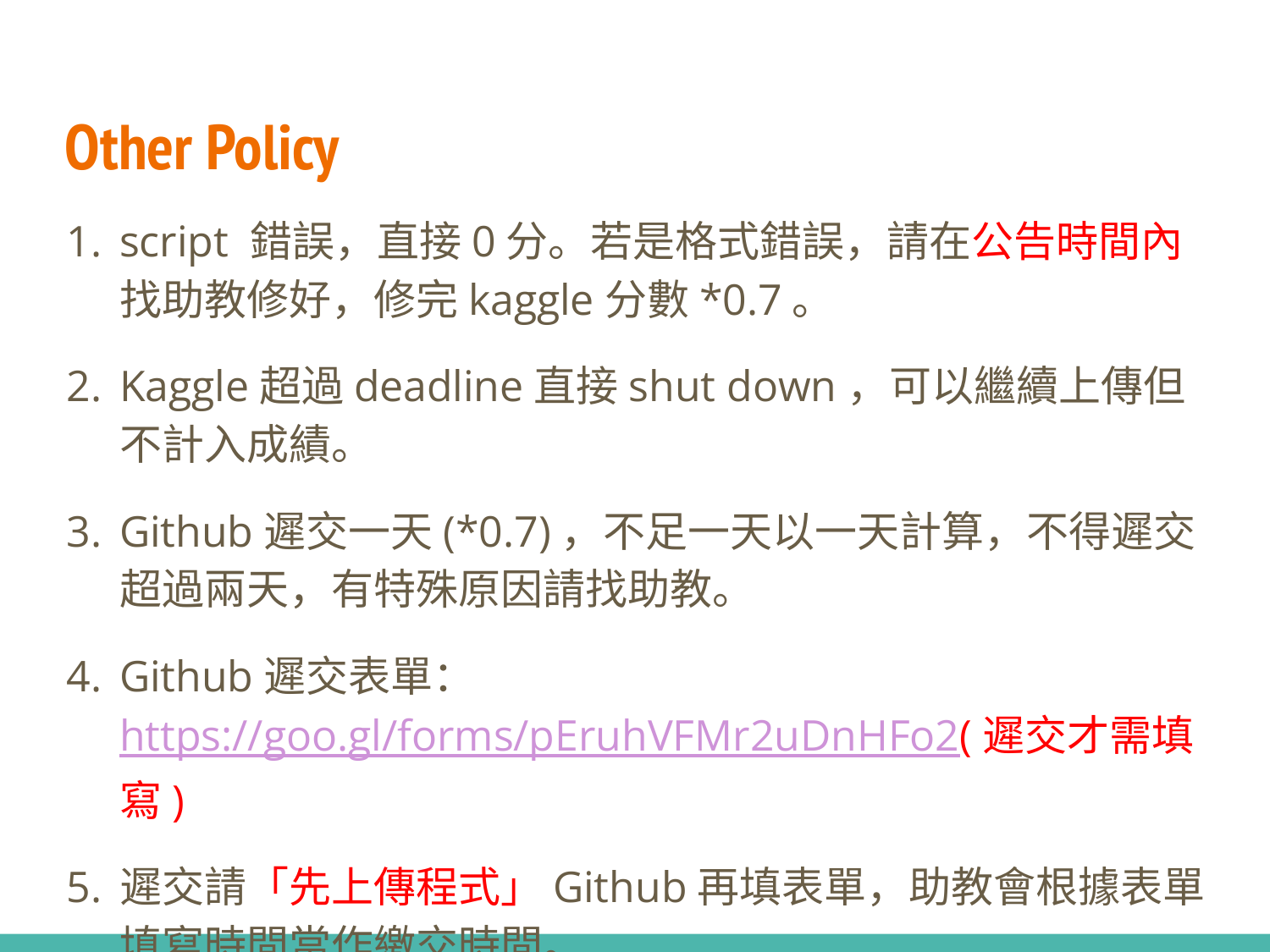

# Other Policy

script 錯誤，直接0分。若是格式錯誤，請在公告時間內找助教修好，修完kaggle分數*0.7。
Kaggle超過deadline直接shut down，可以繼續上傳但不計入成績。
Github遲交一天(*0.7)，不足一天以一天計算，不得遲交超過兩天，有特殊原因請找助教。
Github遲交表單：https://goo.gl/forms/pEruhVFMr2uDnHFo2(遲交才需填寫)
遲交請「先上傳程式」Github再填表單，助教會根據表單填寫時間當作繳交時間。
請勿使用任何其他非助教提供的data，否則以0分計算